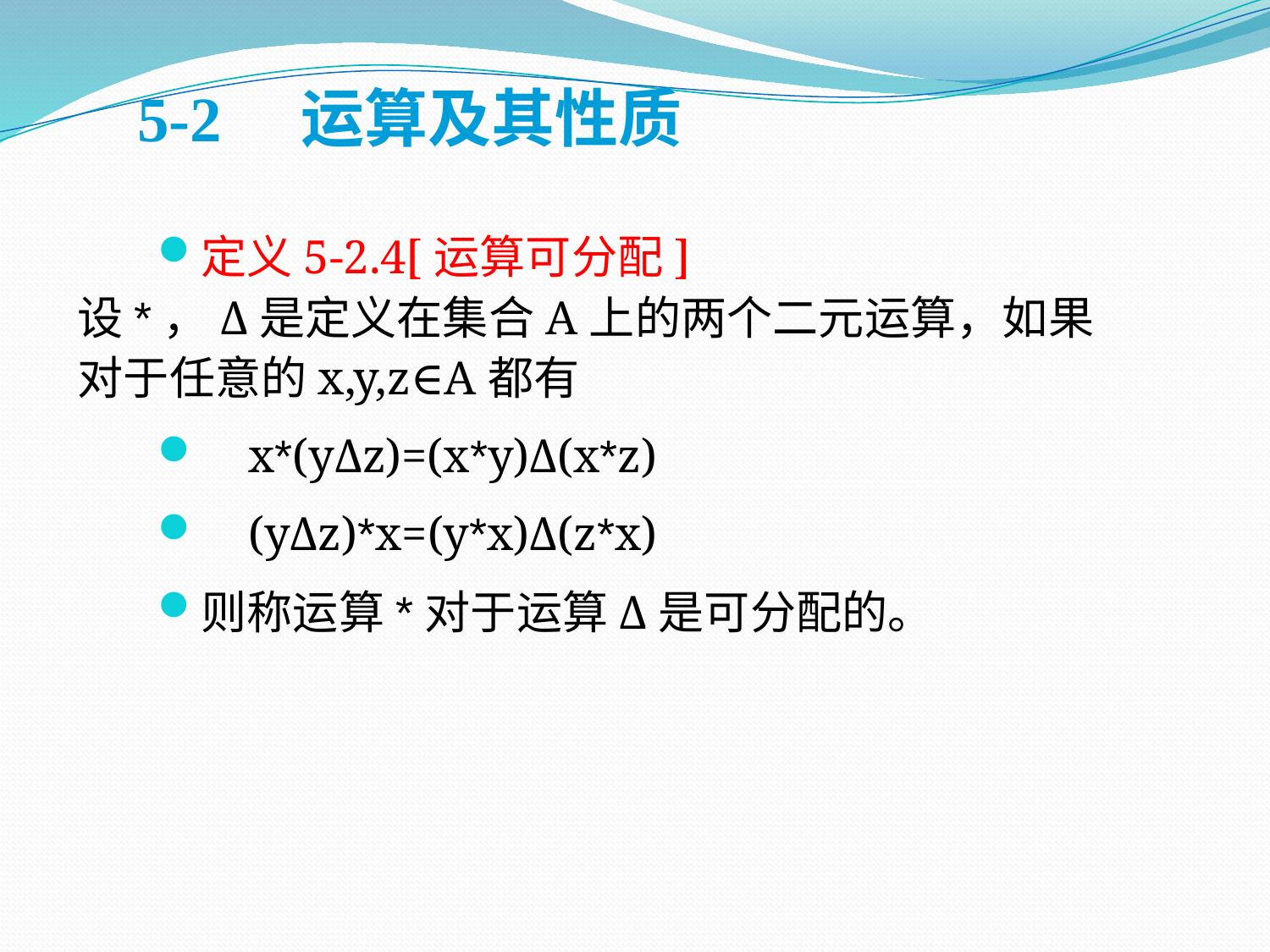

5-2　运算及其性质
定义5-2.4[运算可分配]
设*，Δ是定义在集合A上的两个二元运算，如果对于任意的x,y,z∈A都有
    x*(yΔz)=(x*y)Δ(x*z)
    (yΔz)*x=(y*x)Δ(z*x)
则称运算*对于运算Δ是可分配的。